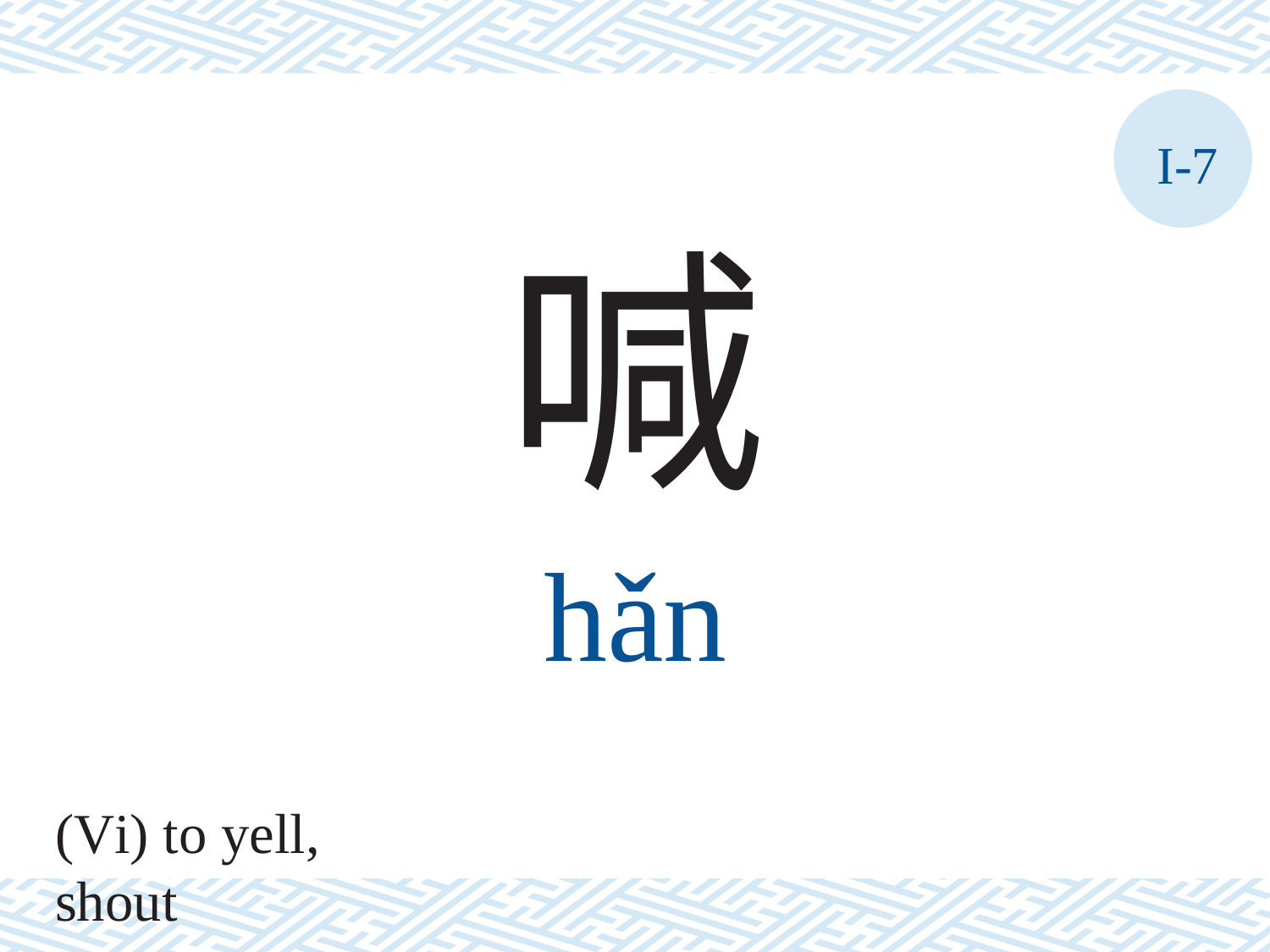

I-7
喊
hǎn
(Vi) to yell, shout